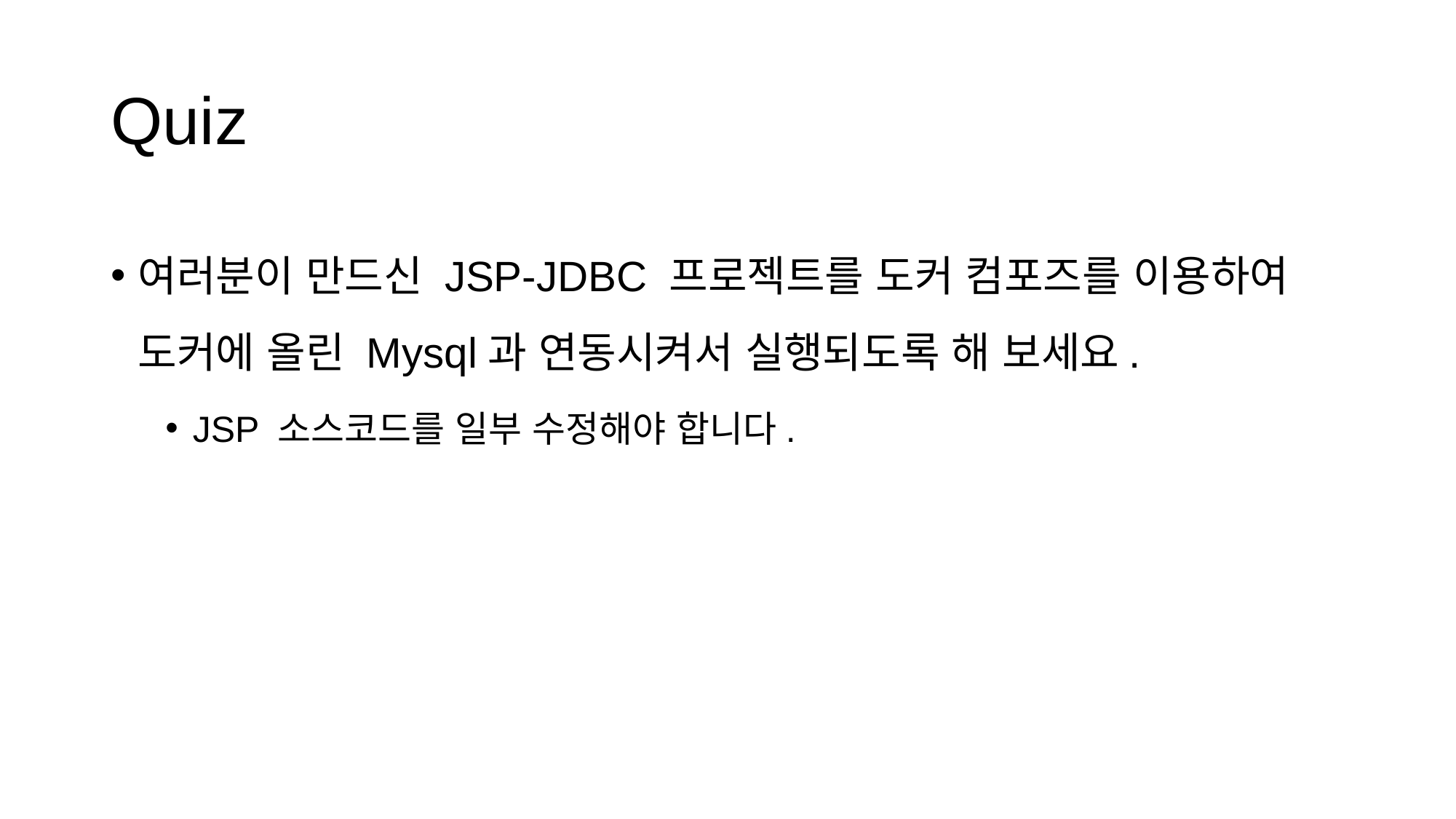

# Quiz
여러분이 만드신 JSP-JDBC 프로젝트를 도커 컴포즈를 이용하여 도커에 올린 Mysql과 연동시켜서 실행되도록 해 보세요.
JSP 소스코드를 일부 수정해야 합니다.